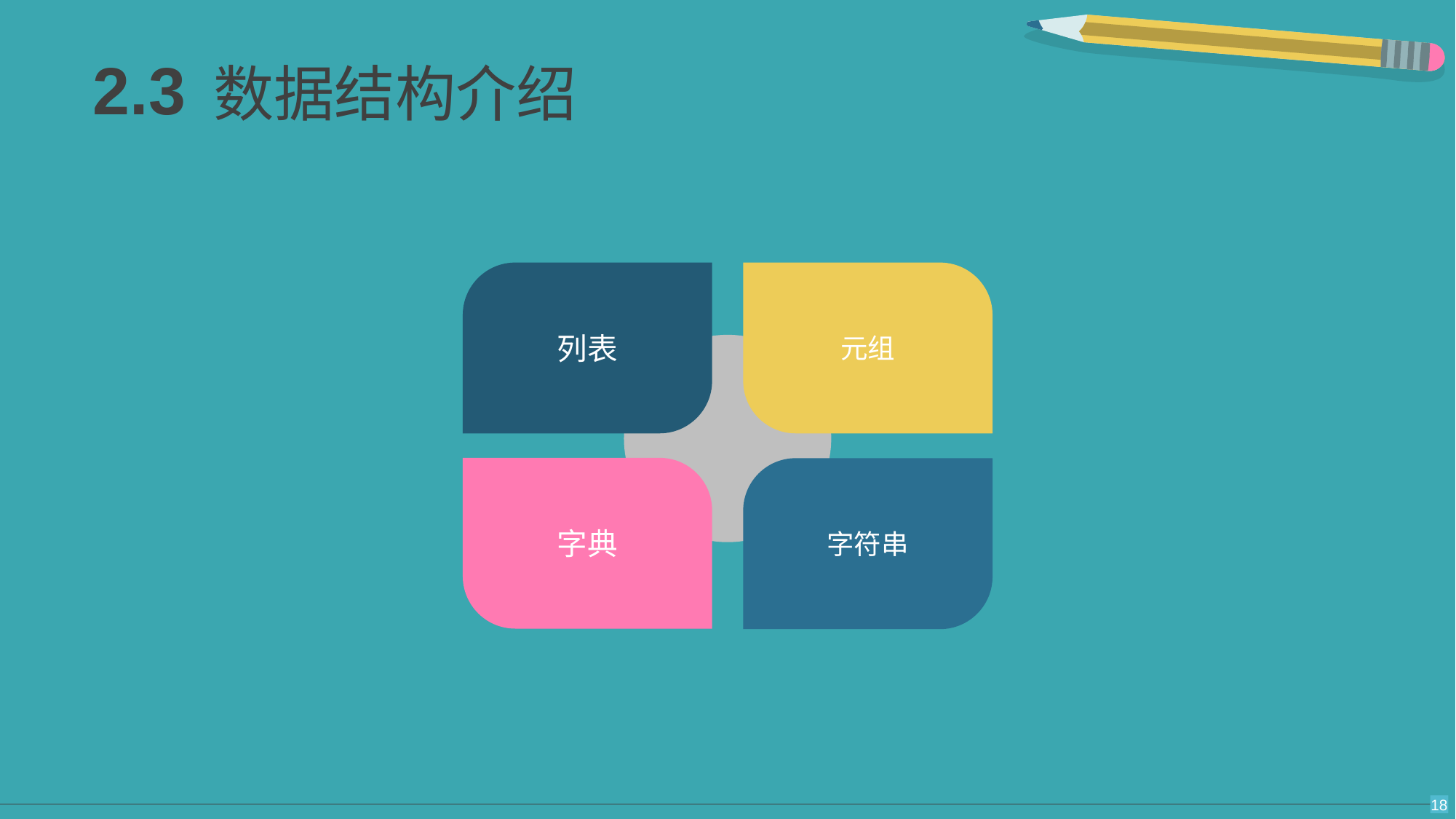

2.3
数据结构介绍
列表
元组

字典
字符串
18